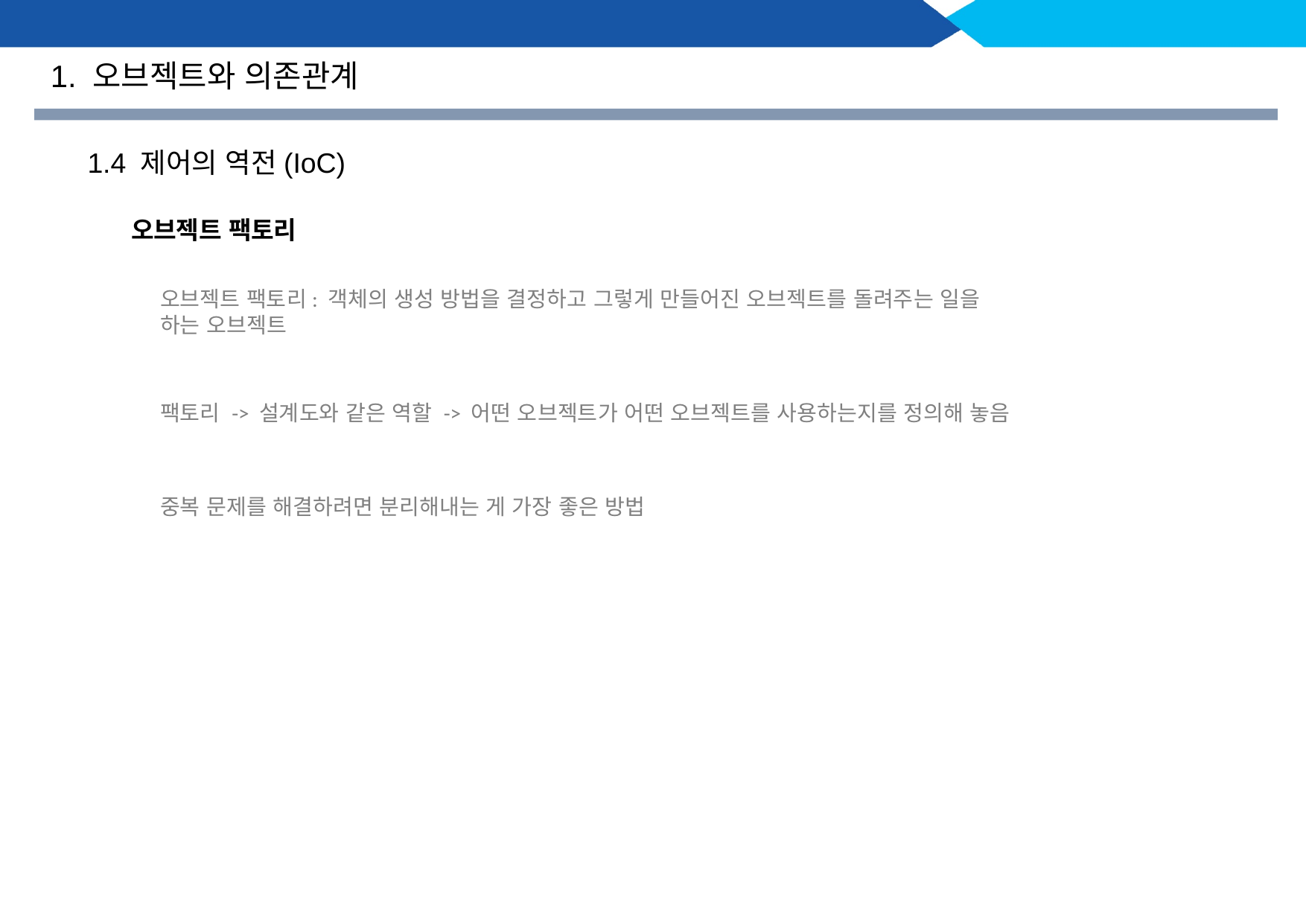

1. 오브젝트와 의존관계
1.4 제어의 역전(IoC)
오브젝트 팩토리
오브젝트 팩토리: 객체의 생성 방법을 결정하고 그렇게 만들어진 오브젝트를 돌려주는 일을 하는 오브젝트
팩토리 -> 설계도와 같은 역할 -> 어떤 오브젝트가 어떤 오브젝트를 사용하는지를 정의해 놓음
중복 문제를 해결하려면 분리해내는 게 가장 좋은 방법